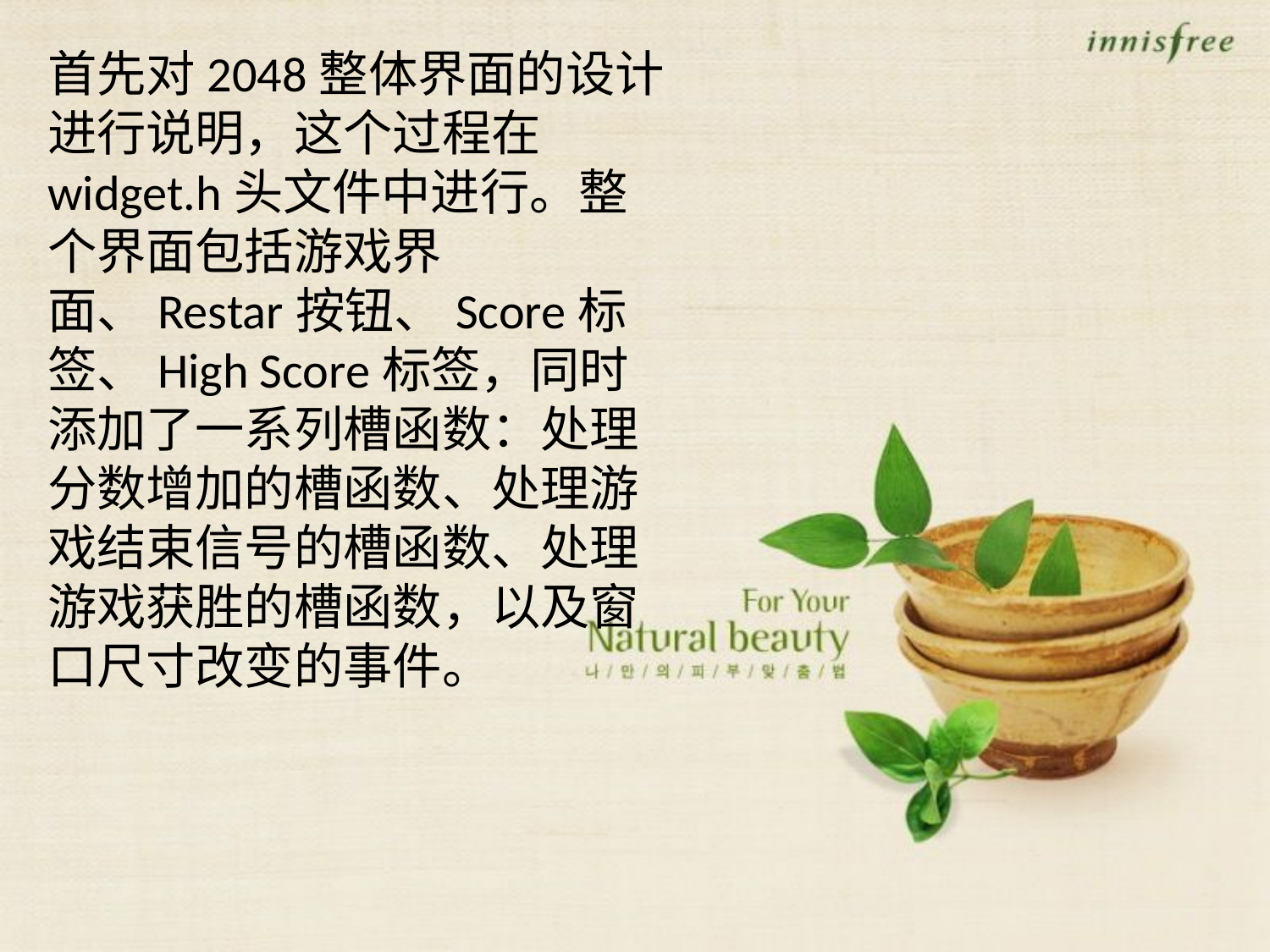

首先对2048整体界面的设计进行说明，这个过程在widget.h头文件中进行。整个界面包括游戏界面、Restar按钮、Score标签、High Score标签，同时添加了一系列槽函数：处理分数增加的槽函数、处理游戏结束信号的槽函数、处理游戏获胜的槽函数，以及窗口尺寸改变的事件。